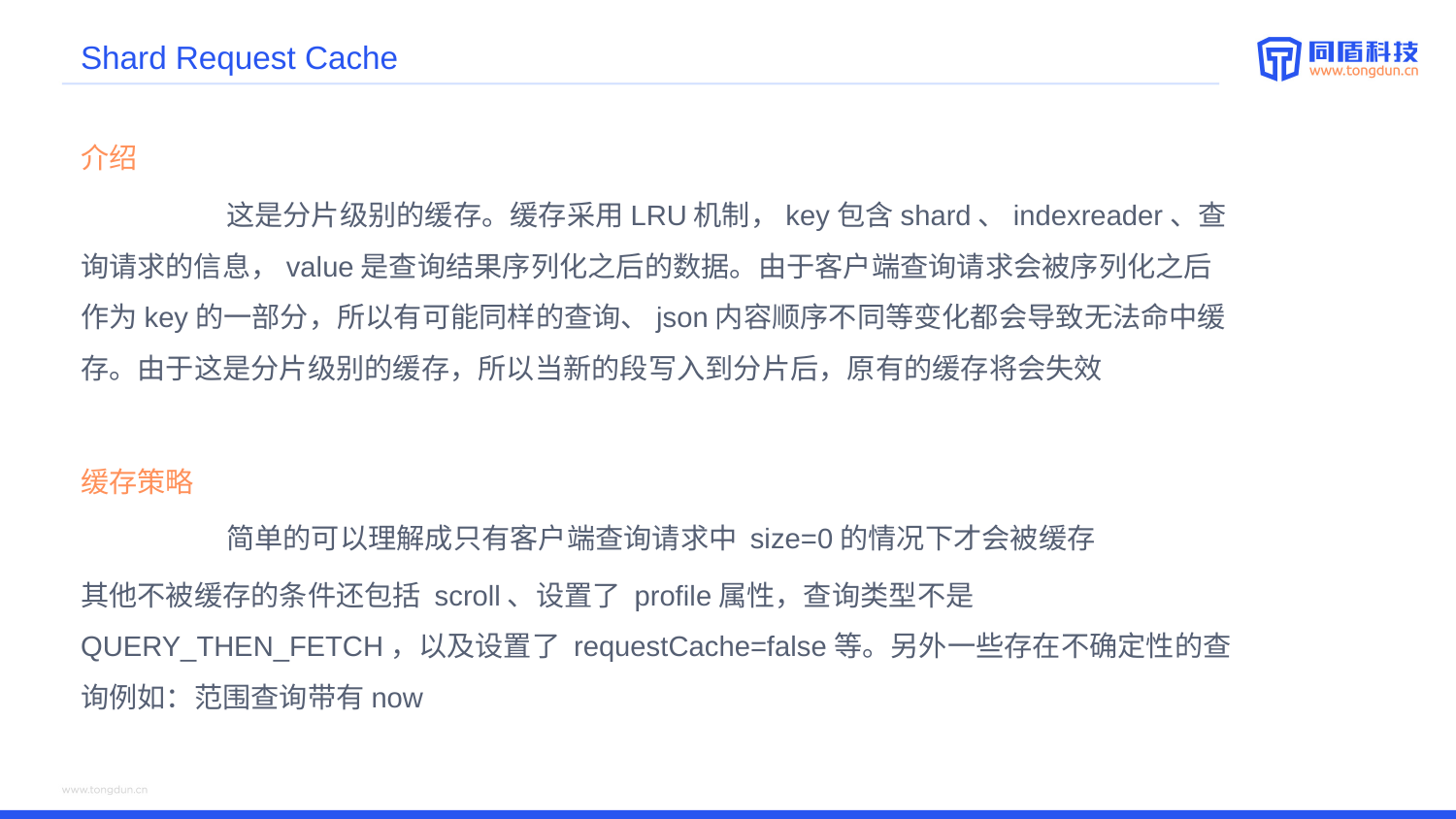

# Shard Request Cache
介绍
	这是分片级别的缓存。缓存采用LRU机制，key包含shard、indexreader、查询请求的信息，value是查询结果序列化之后的数据。由于客户端查询请求会被序列化之后作为key的一部分，所以有可能同样的查询、json内容顺序不同等变化都会导致无法命中缓存。由于这是分片级别的缓存，所以当新的段写入到分片后，原有的缓存将会失效

缓存策略
	简单的可以理解成只有客户端查询请求中 size=0的情况下才会被缓存
其他不被缓存的条件还包括 scroll、设置了 profile属性，查询类型不是 QUERY_THEN_FETCH，以及设置了 requestCache=false等。另外一些存在不确定性的查询例如：范围查询带有now